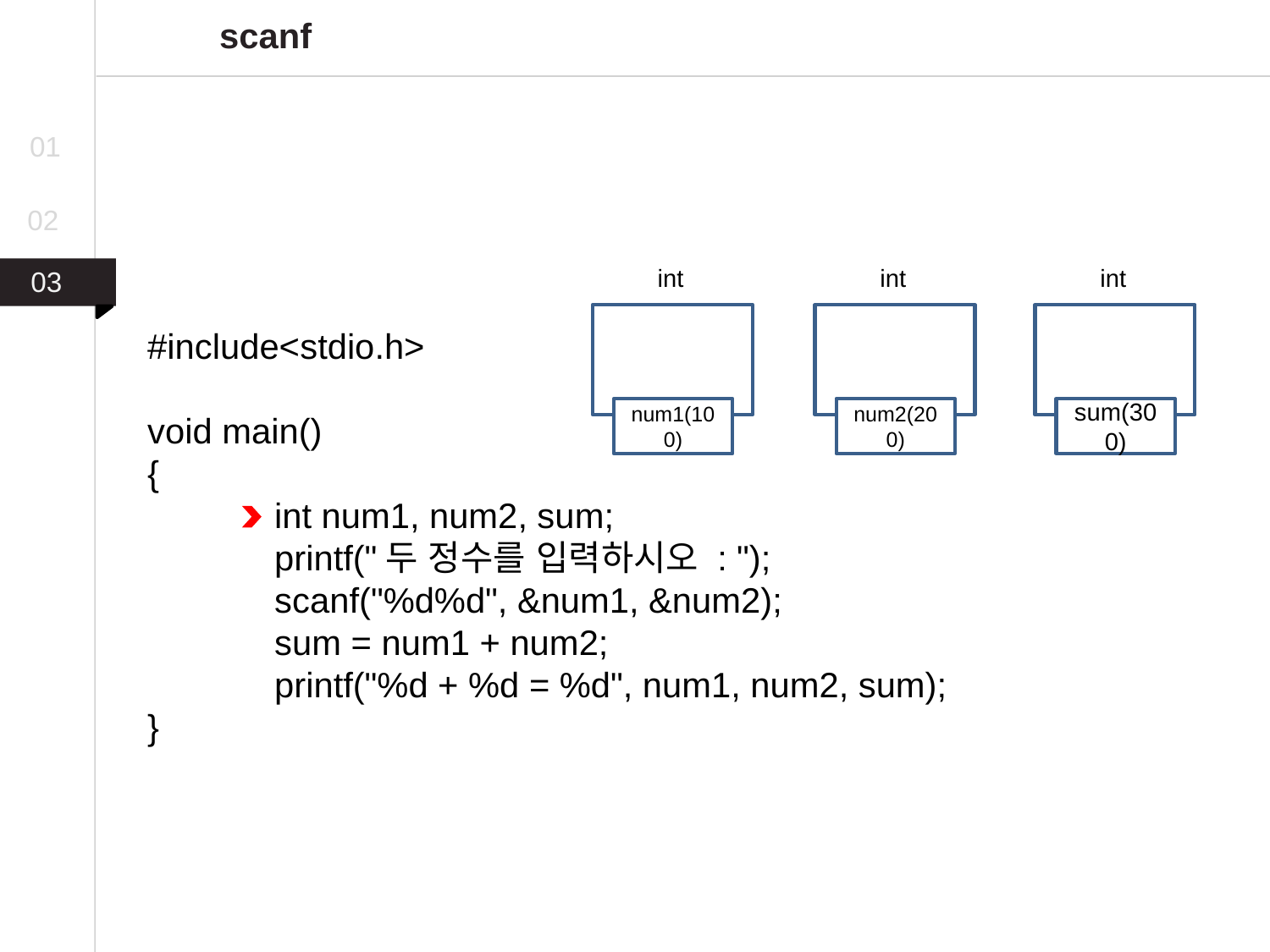

scanf
01
02
int
int
int
03

03
02

#include<stdio.h>

void main()
{
	int num1, num2, sum;
	printf("두 정수를 입력하시오 : ");
	scanf("%d%d", &num1, &num2);
	sum = num1 + num2;
	printf("%d + %d = %d", num1, num2, sum);
}
num1(100)
num2(200)
sum(300)